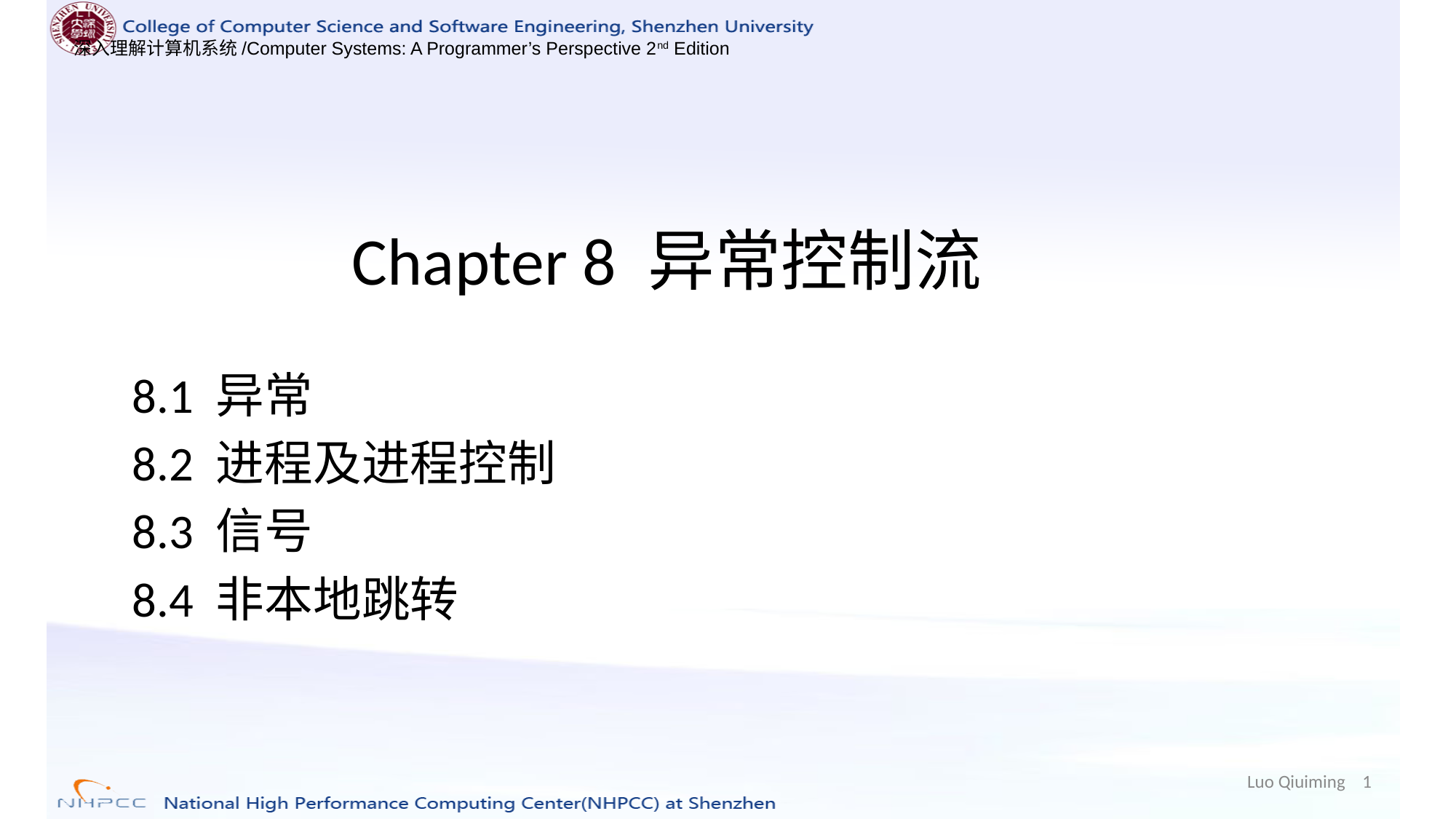

Chapter 8 异常控制流
8.1 异常
8.2 进程及进程控制
8.3 信号
8.4 非本地跳转
Luo Qiuiming    1